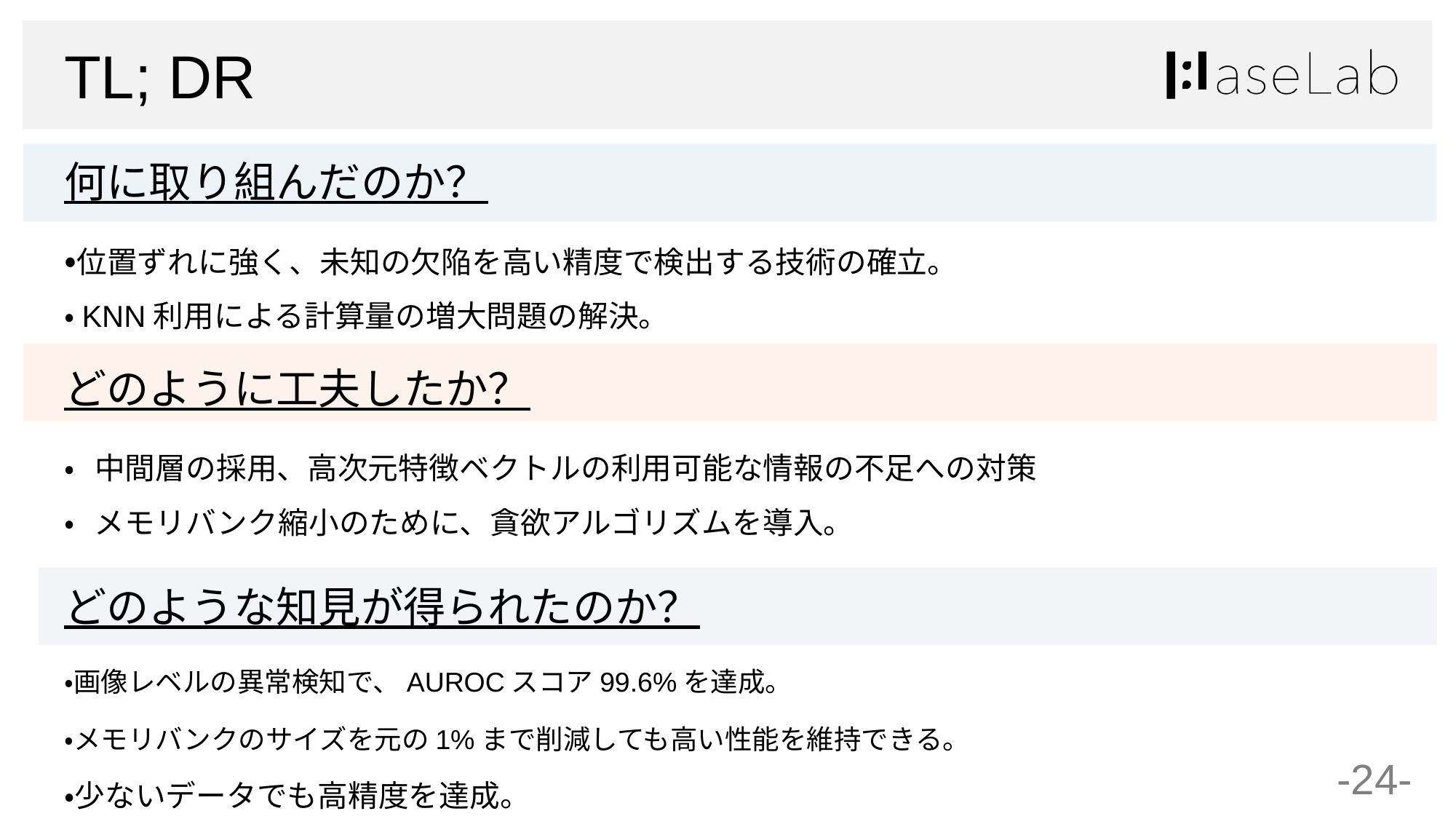

TL; DR

何に取り組んだのか？
・位置ずれに強く、未知の欠陥を高い精度で検出する技術の確立。

・KNN利用による計算量の増大問題の解決。

どのように工夫したか？
・中間層の採用、高次元特徴ベクトルの利用可能な情報の不足への対策
・メモリバンク縮小のために、貪欲アルゴリズムを導入。

どのような知見が得られたのか？
・画像レベルの異常検知で、AUROCスコア99.6%を達成。
・メモリバンクのサイズを元の1%まで削減しても高い性能を維持できる。
-24-
・少ないデータでも高精度を達成。